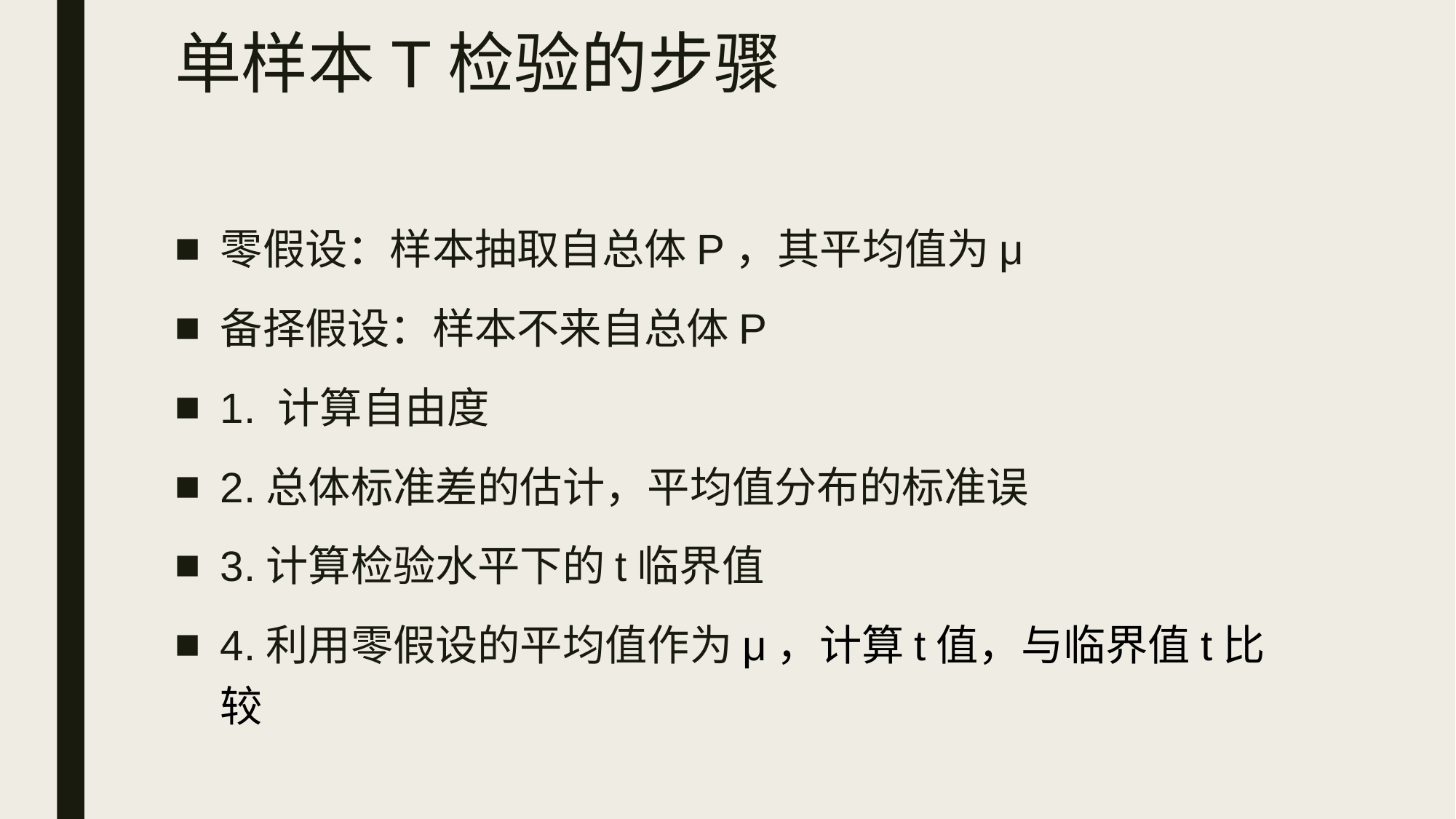

# 单样本T检验的步骤
零假设：样本抽取自总体P，其平均值为μ
备择假设：样本不来自总体P
1. 计算自由度
2.总体标准差的估计，平均值分布的标准误
3.计算检验水平下的t临界值
4.利用零假设的平均值作为μ，计算t值，与临界值t比较